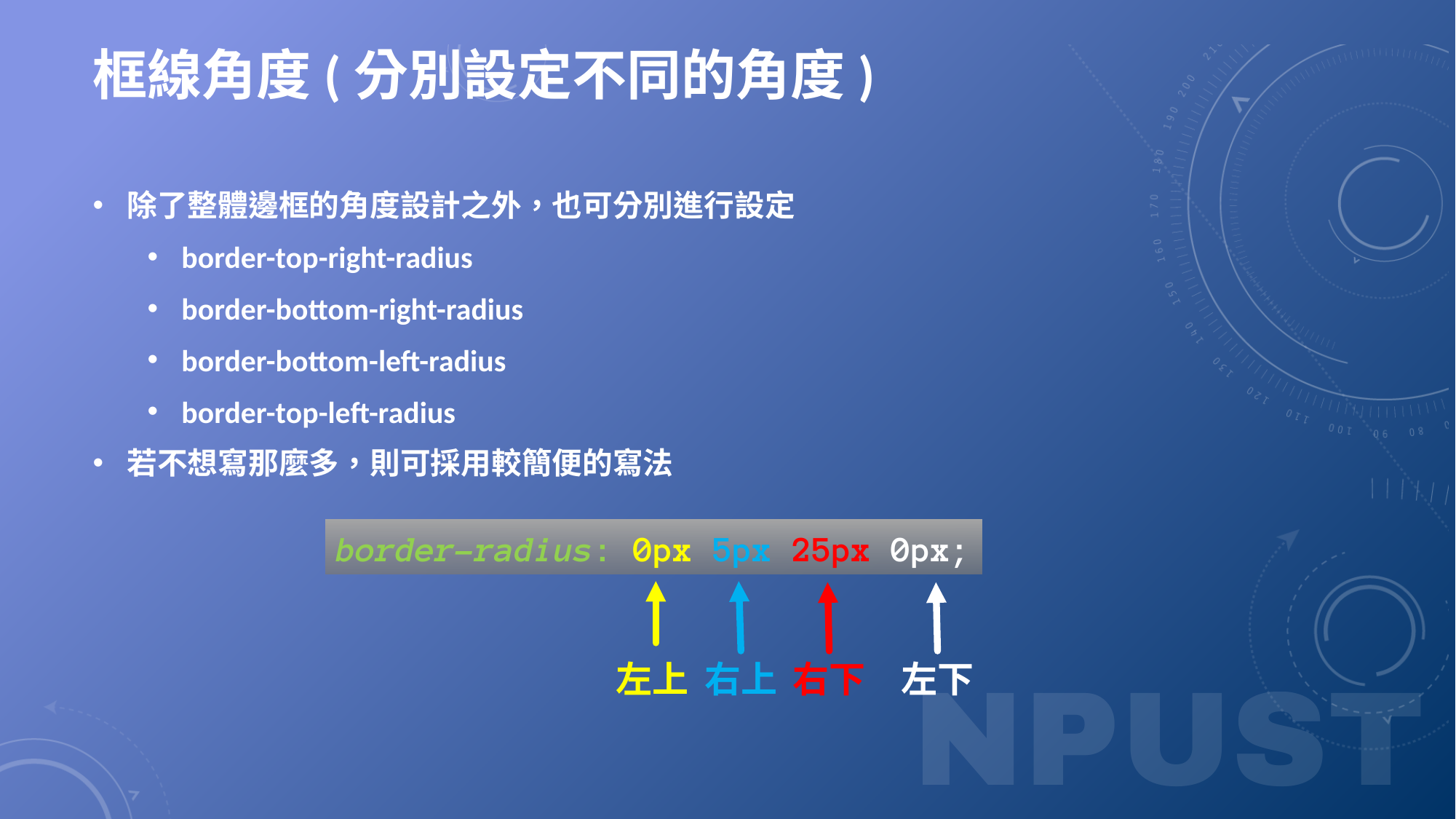

# 框線角度(分別設定不同的角度)
除了整體邊框的角度設計之外，也可分別進行設定
border-top-right-radius
border-bottom-right-radius
border-bottom-left-radius
border-top-left-radius
若不想寫那麼多，則可採用較簡便的寫法

border-radius: 0px 5px 25px 0px;
左上
右上
右下
左下